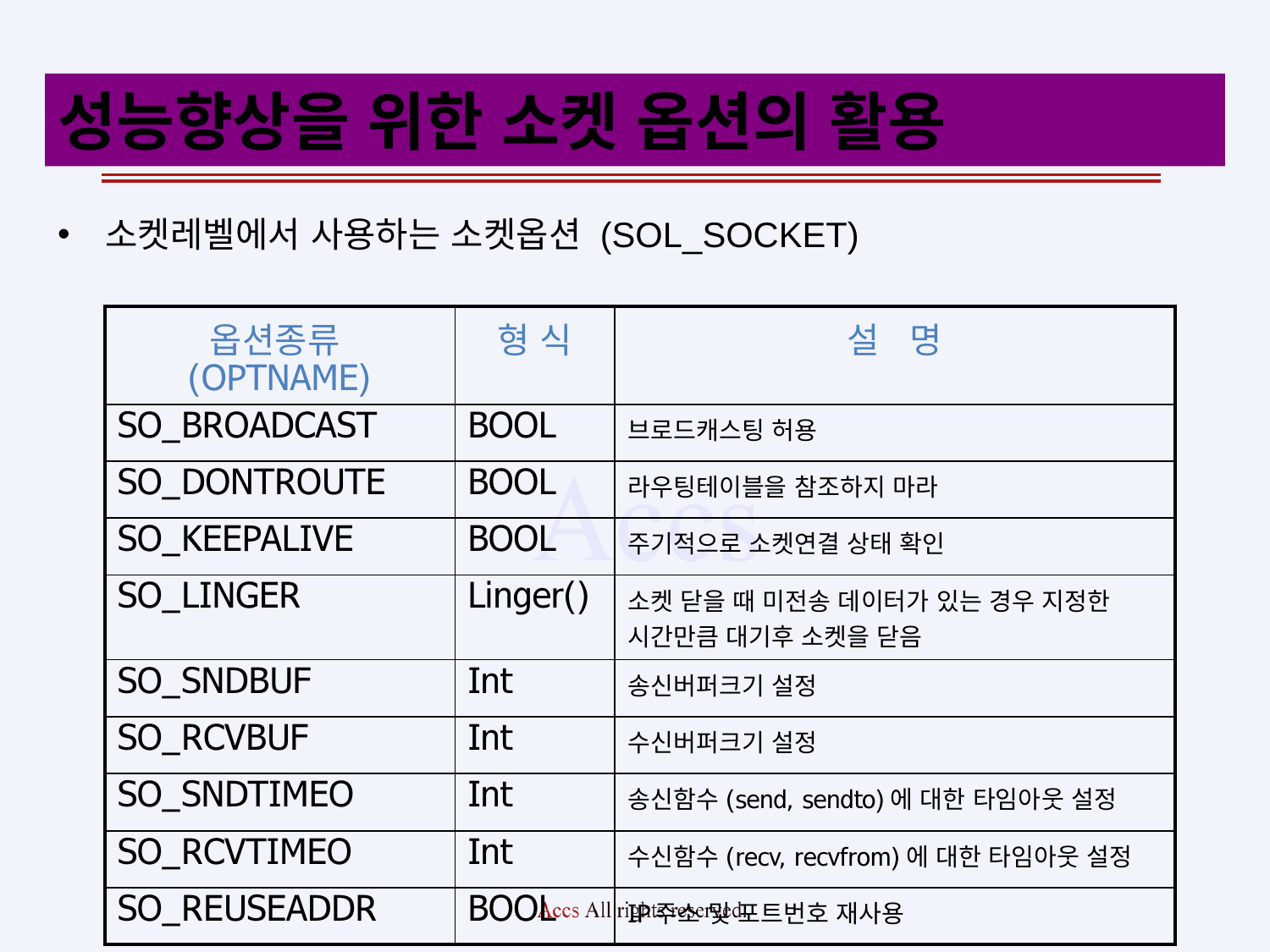

# 성능향상을 위한 소켓 옵션의 활용
소켓레벨에서 사용하는 소켓옵션 (SOL_SOCKET)
| 옵션종류(OPTNAME) | 형 식 | 설 명 |
| --- | --- | --- |
| SO\_BROADCAST | BOOL | 브로드캐스팅 허용 |
| SO\_DONTROUTE | BOOL | 라우팅테이블을 참조하지 마라 |
| SO\_KEEPALIVE | BOOL | 주기적으로 소켓연결 상태 확인 |
| SO\_LINGER | Linger() | 소켓 닫을 때 미전송 데이터가 있는 경우 지정한 시간만큼 대기후 소켓을 닫음 |
| SO\_SNDBUF | Int | 송신버퍼크기 설정 |
| SO\_RCVBUF | Int | 수신버퍼크기 설정 |
| SO\_SNDTIMEO | Int | 송신함수(send, sendto)에 대한 타임아웃 설정 |
| SO\_RCVTIMEO | Int | 수신함수(recv, recvfrom)에 대한 타임아웃 설정 |
| SO\_REUSEADDR | BOOL | IP주소 및 포트번호 재사용 |